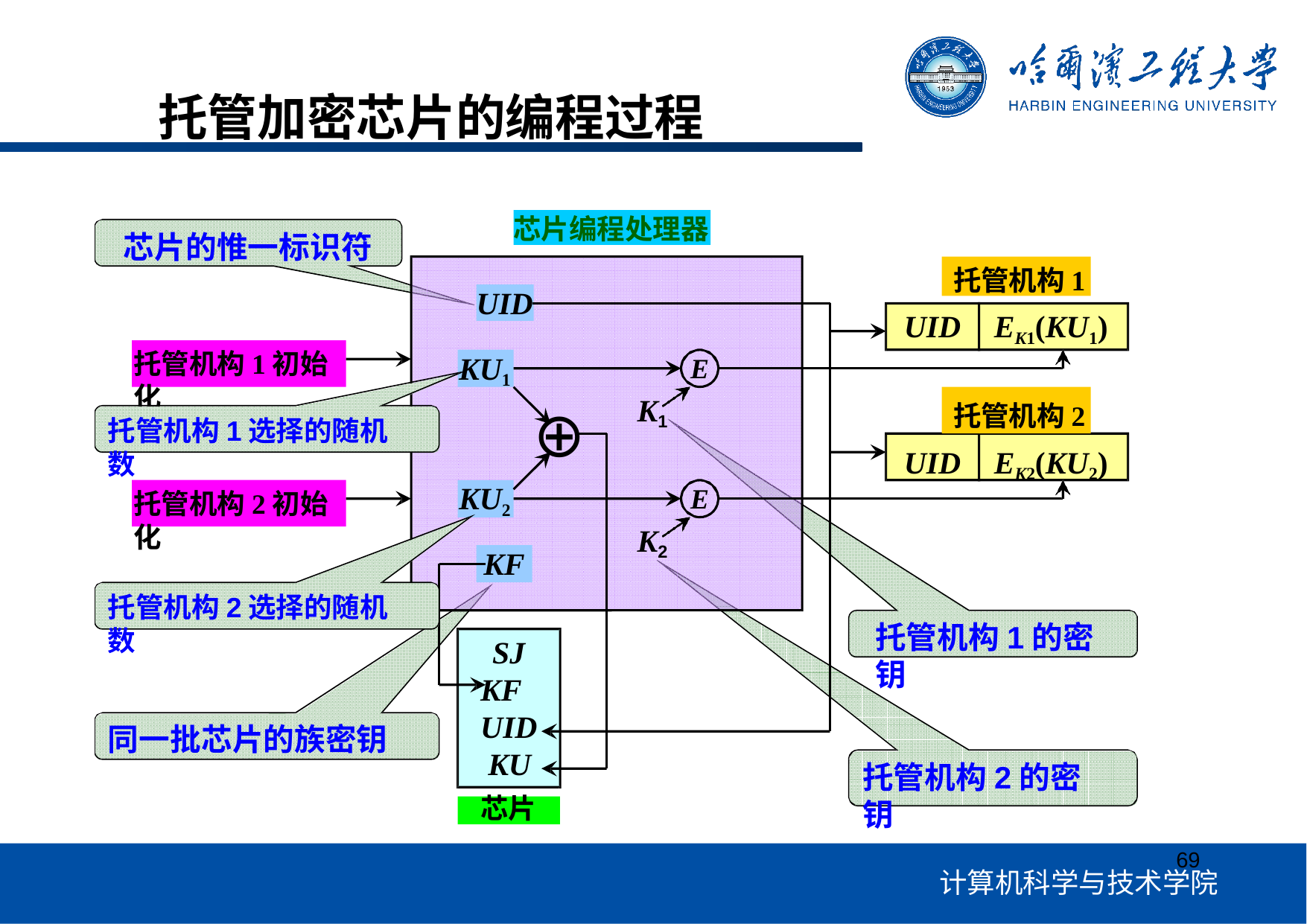

# 托管加密芯片的编程过程
芯片编程处理器

芯片的惟一标识符

托管机构1
UID

UID	EK1(KU1)

托管机构2
UID	EK2(KU2)

托管机构1初始化
KU1

E

K1
⊕
托管机构1选择的随机数

KU2

E

托管机构2初始化

K2
KF

托管机构2选择的随机数
托管机构1的密钥

SJ  KF  UID  KU

同一批芯片的族密钥

托管机构2的密钥

芯片
69